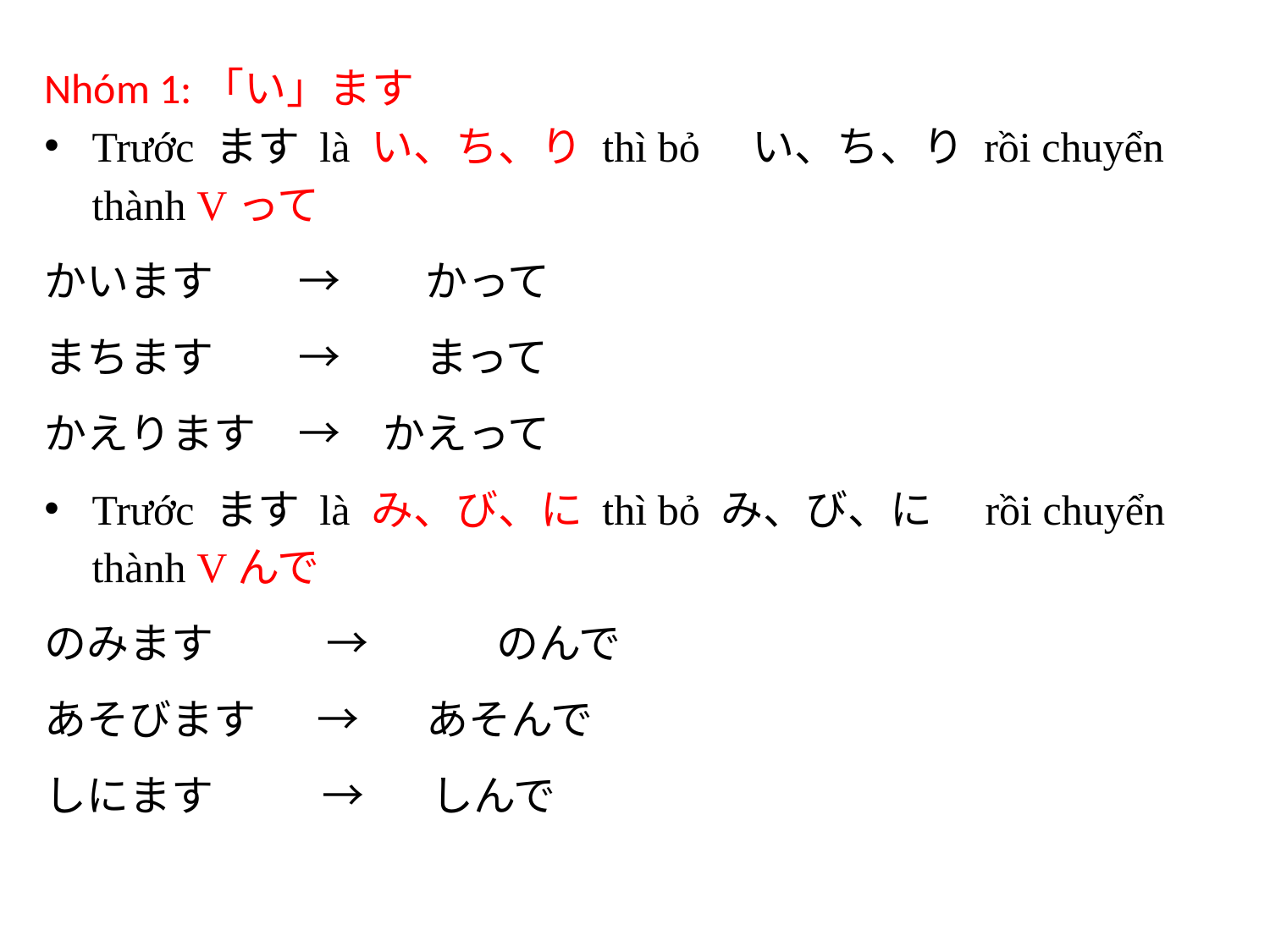

Nhóm 1:「い」ます
Trước ます là い、ち、り thì bỏ　い、ち、り rồi chuyển thành Vって
かいます　　→　　かって
まちます　　→　　まって
かえります　→　かえって
Trước ます là み、び、に thì bỏ み、び、に　rồi chuyển thành Vんで
のみます　 　  →　　　のんで
あそびます 　 →       あそんで
しにます      　 →       しんで